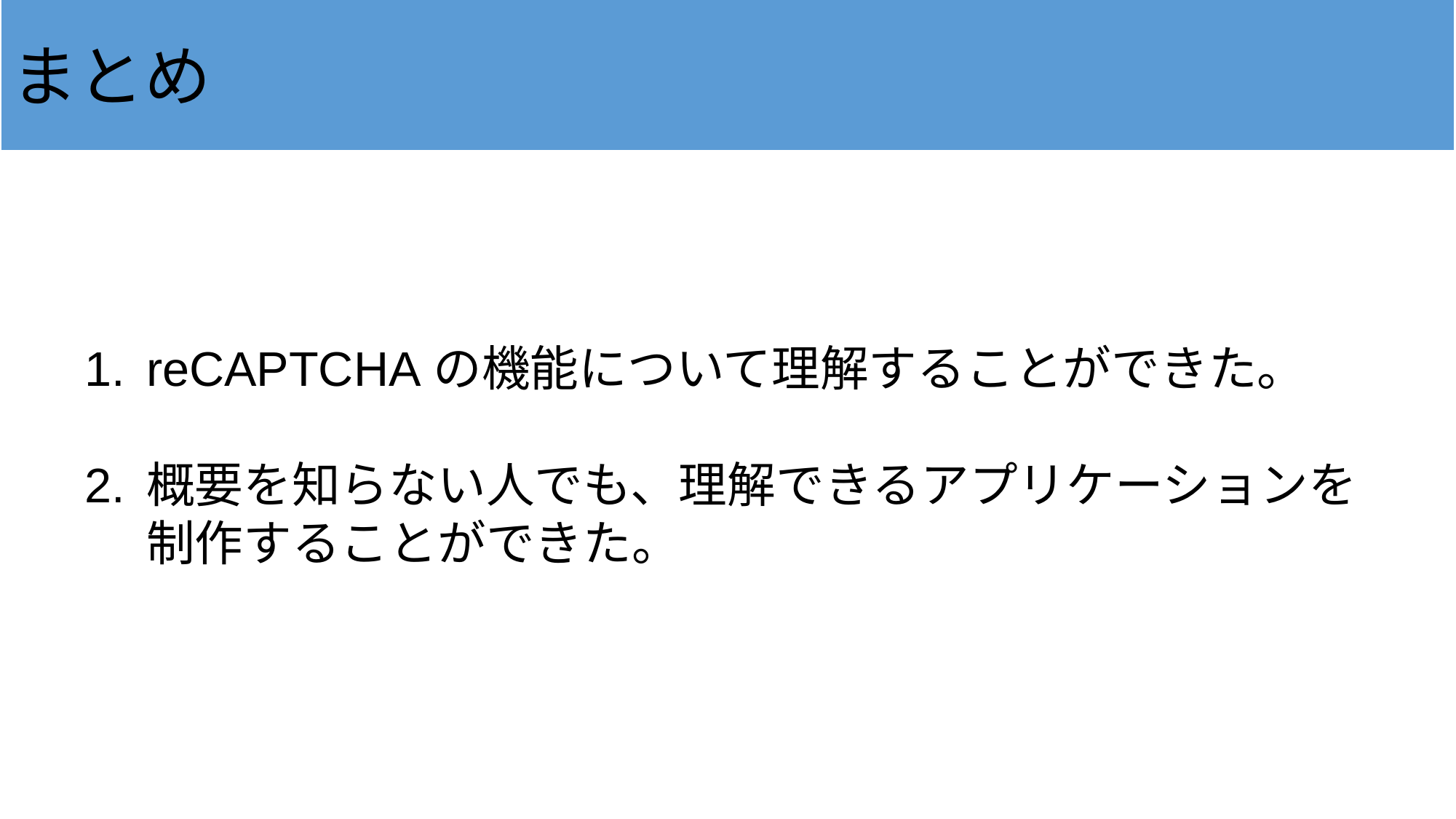

# まとめ

reCAPTCHAの機能について理解することができた。

概要を知らない人でも、理解できるアプリケーションを制作することができた。